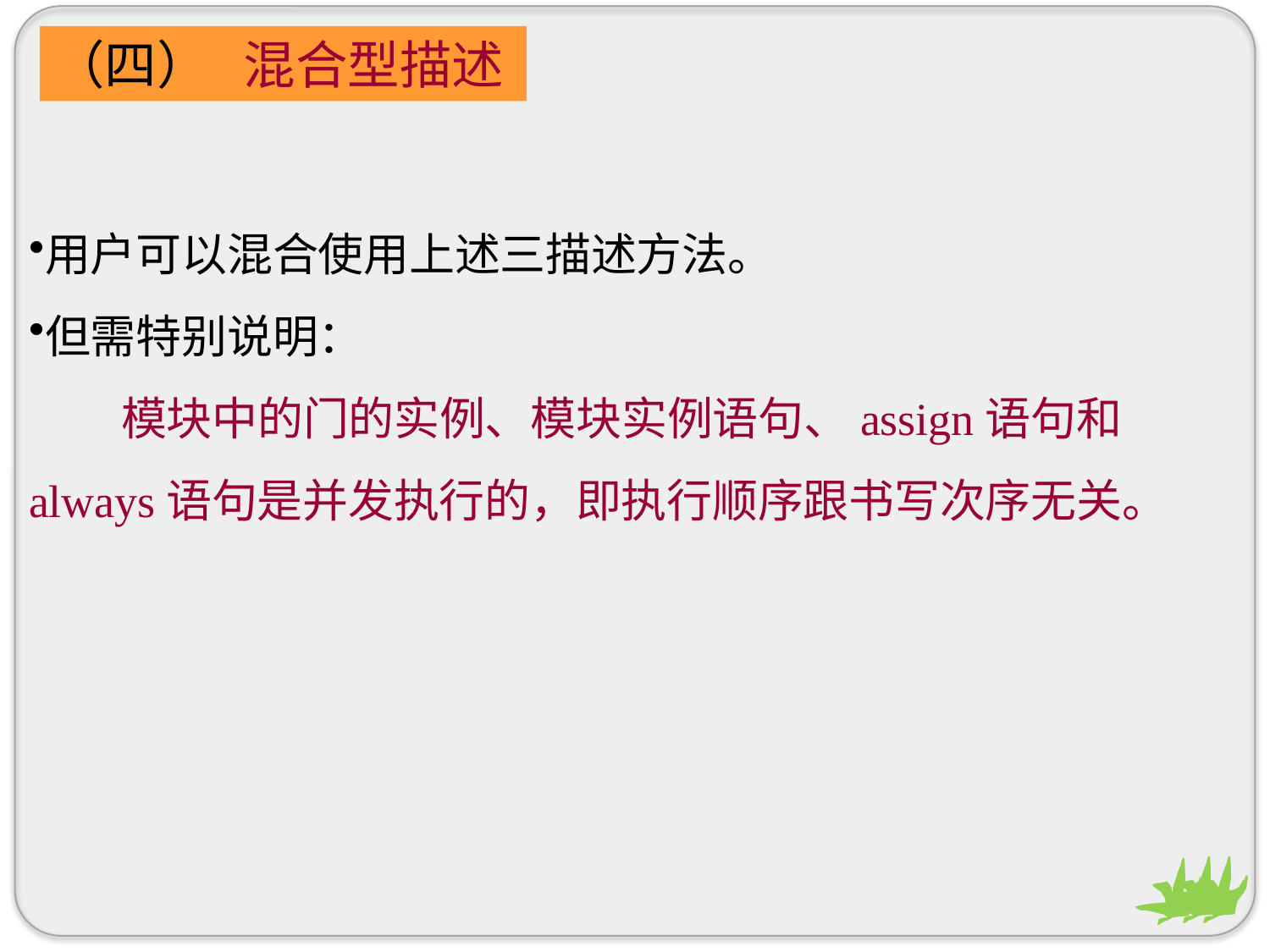

（四）   混合型描述
用户可以混合使用上述三描述方法。
但需特别说明：
        模块中的门的实例、模块实例语句、assign语句和always语句是并发执行的，即执行顺序跟书写次序无关。
19